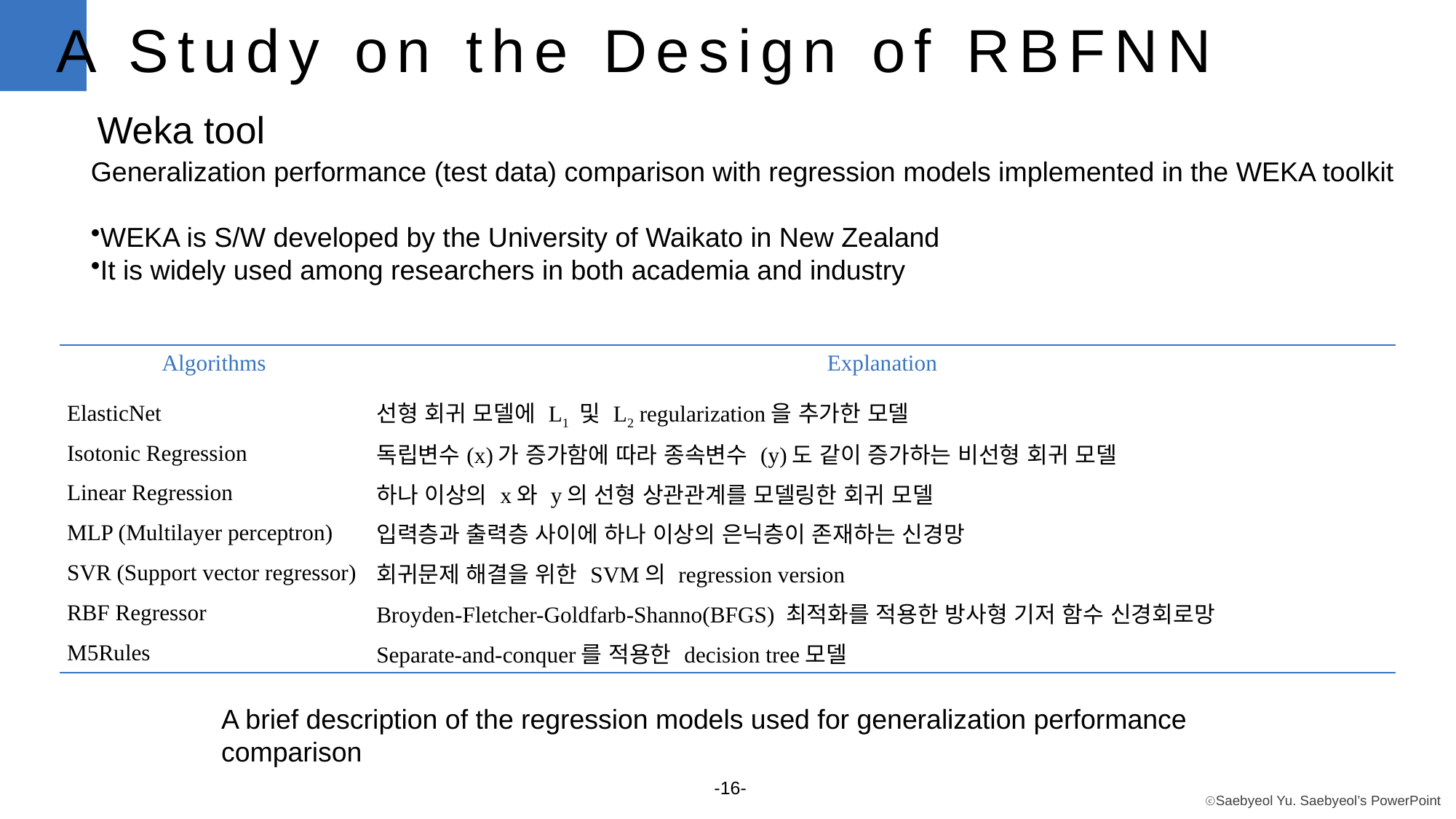

A Study on the Design of RBFNN
Weka tool
Generalization performance (test data) comparison with regression models implemented in the WEKA toolkit

WEKA is S/W developed by the University of Waikato in New Zealand
It is widely used among researchers in both academia and industry
| Algorithms | Explanation |
| --- | --- |
| ElasticNet | 선형 회귀 모델에 L1 및 L2 regularization을 추가한 모델 |
| Isotonic Regression | 독립변수(x)가 증가함에 따라 종속변수 (y)도 같이 증가하는 비선형 회귀 모델 |
| Linear Regression | 하나 이상의 x와 y의 선형 상관관계를 모델링한 회귀 모델 |
| MLP (Multilayer perceptron) | 입력층과 출력층 사이에 하나 이상의 은닉층이 존재하는 신경망 |
| SVR (Support vector regressor) | 회귀문제 해결을 위한 SVM의 regression version |
| RBF Regressor | Broyden-Fletcher-Goldfarb-Shanno(BFGS) 최적화를 적용한 방사형 기저 함수 신경회로망 |
| M5Rules | Separate-and-conquer를 적용한 decision tree모델 |
A brief description of the regression models used for generalization performance comparison
-16-